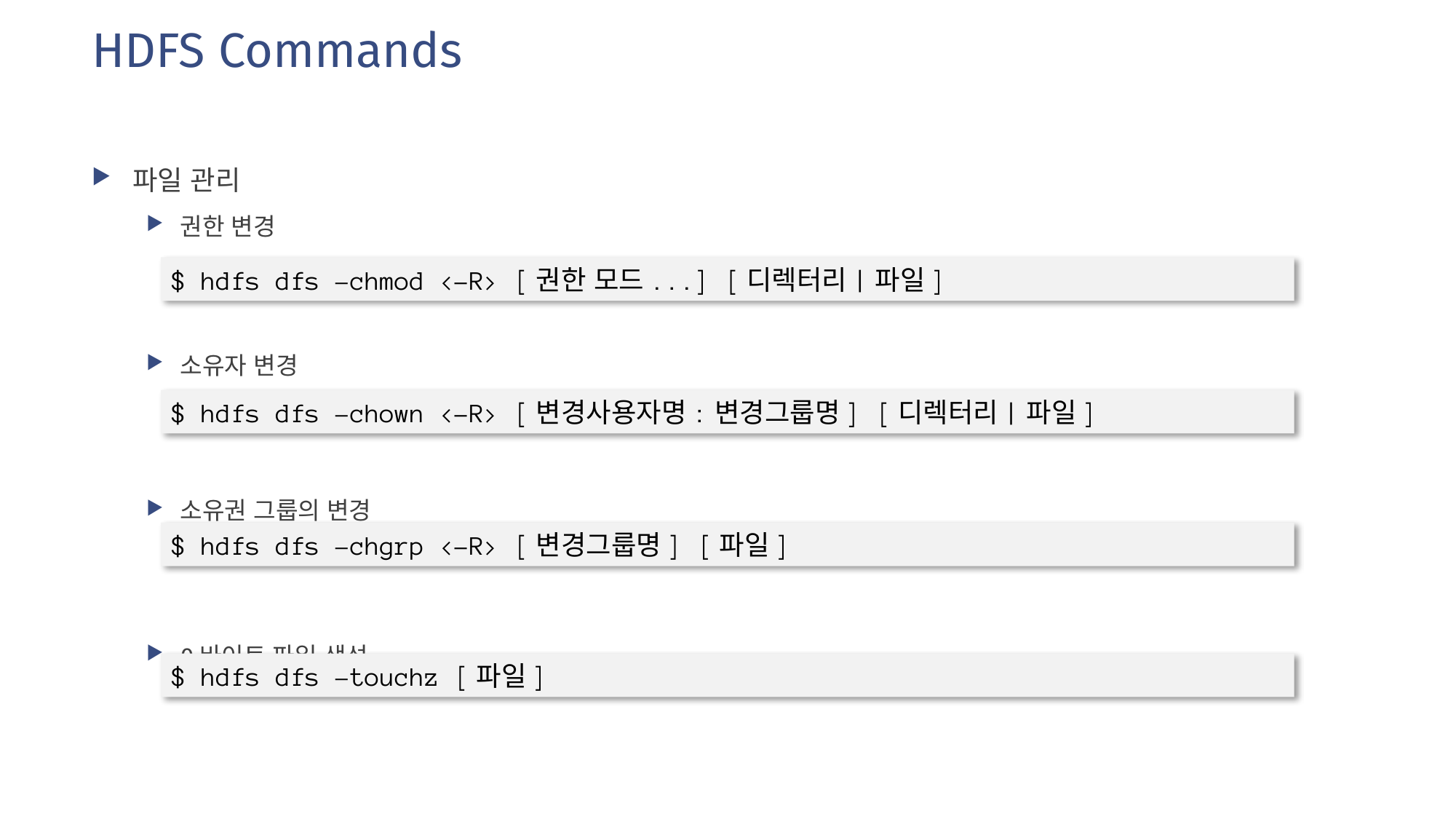

# HDFS Commands
파일 관리
권한 변경

소유자 변경

소유권 그룹의 변경

0바이트 파일 생성

$ hdfs dfs –chmod <-R> [권한 모드...] [디렉터리|파일]
$ hdfs dfs –chown <-R> [변경사용자명:변경그룹명] [디렉터리|파일]
$ hdfs dfs –chgrp <-R> [변경그룹명] [파일]
$ hdfs dfs –touchz [파일]